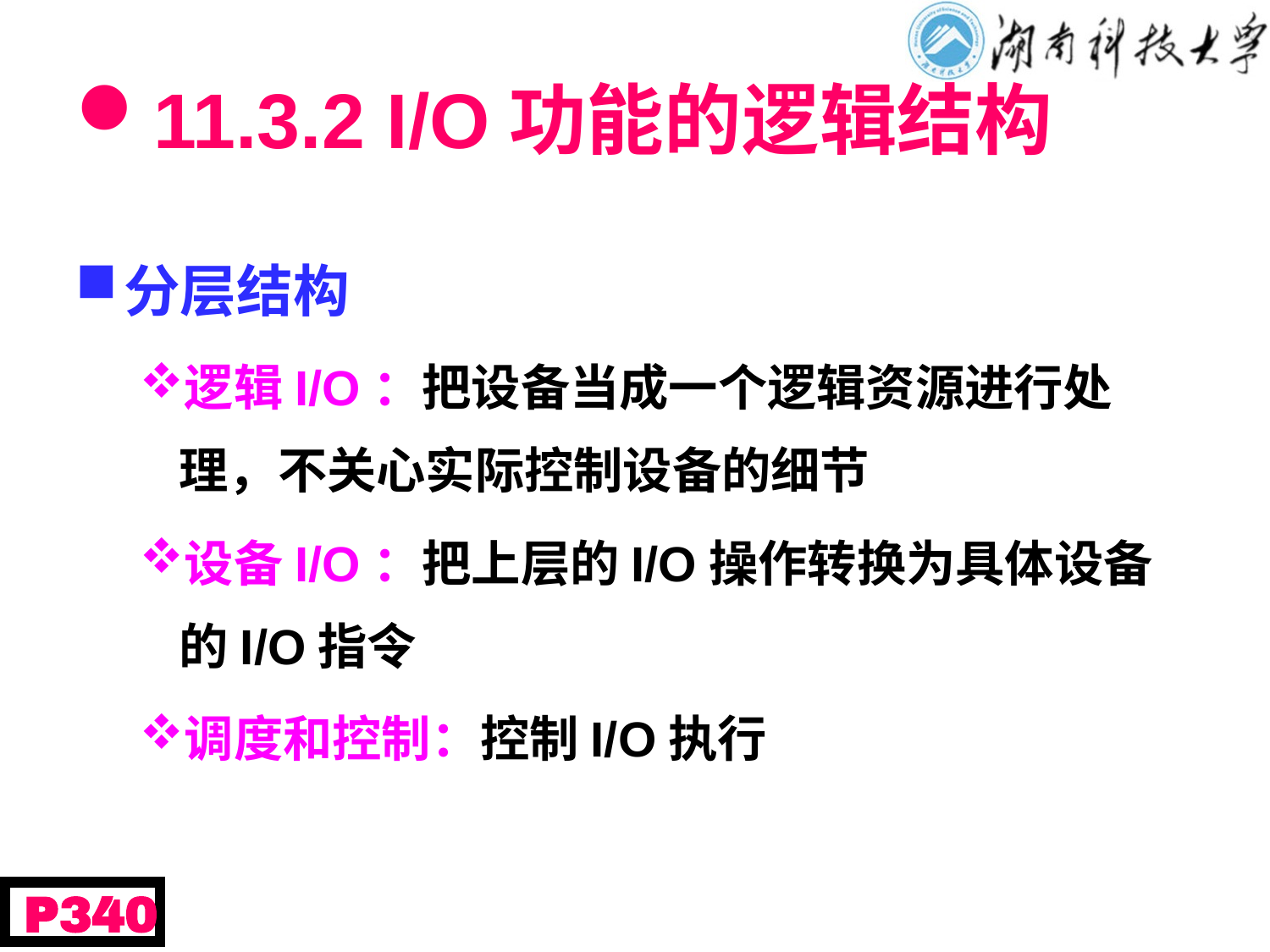

# 11.3.2 I/O功能的逻辑结构
分层结构
逻辑I/O：把设备当成一个逻辑资源进行处理，不关心实际控制设备的细节
设备I/O：把上层的I/O操作转换为具体设备的I/O指令
调度和控制：控制I/O执行
 P340